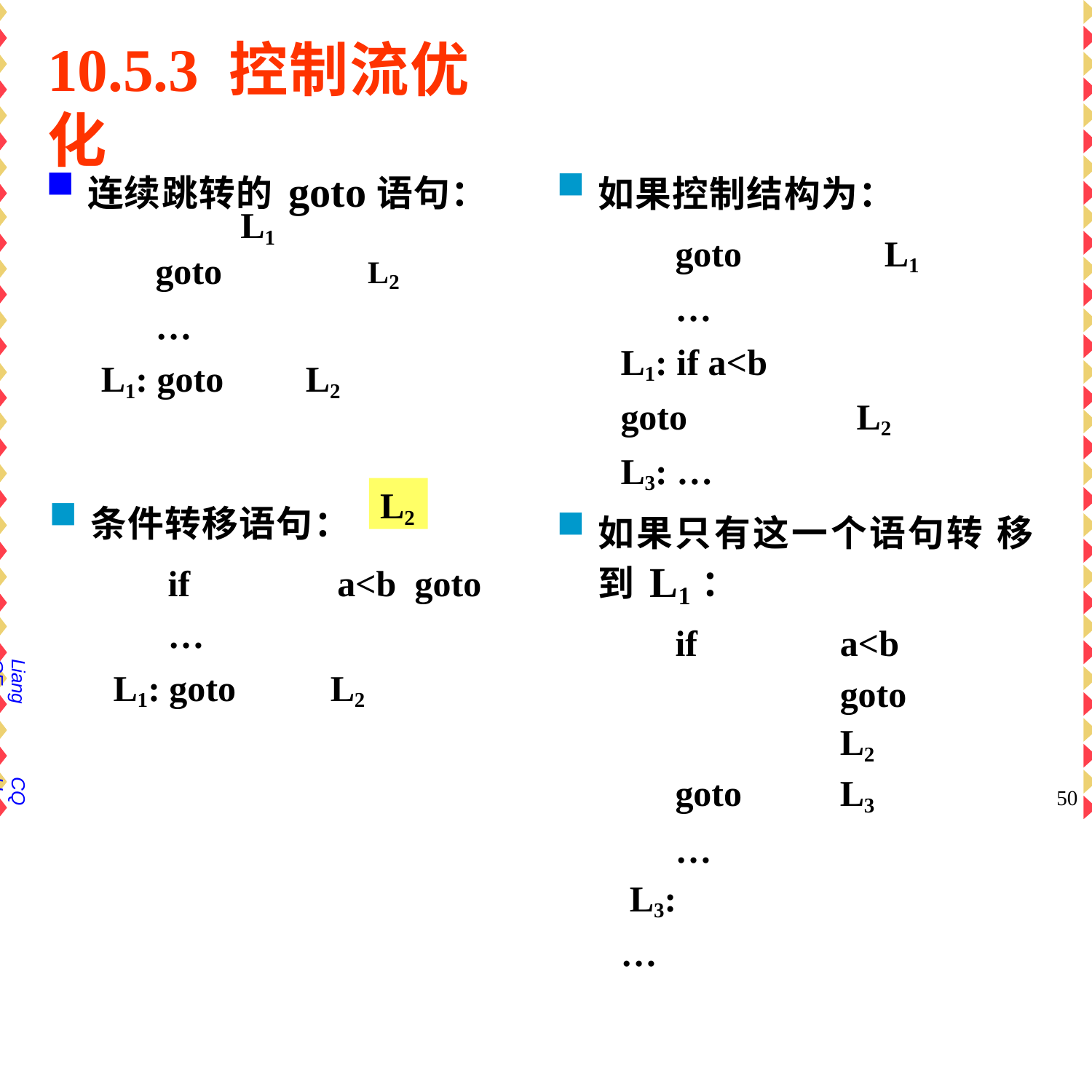

# 10.5.3 控制流优化
连续跳转的goto语句：
goto	L2
…
L1: goto	L2

条件转移语句：
if	a<b	goto
…
L1: goto	L2
如果控制结构为：
goto	L1
…
L1: if a<b	goto	L2  L3: …
如果只有这一个语句转 移到L1：
if	a<b	goto	L2  goto	L3
…  L3: …
L1
L2
L1
Liang GE
CQU
50